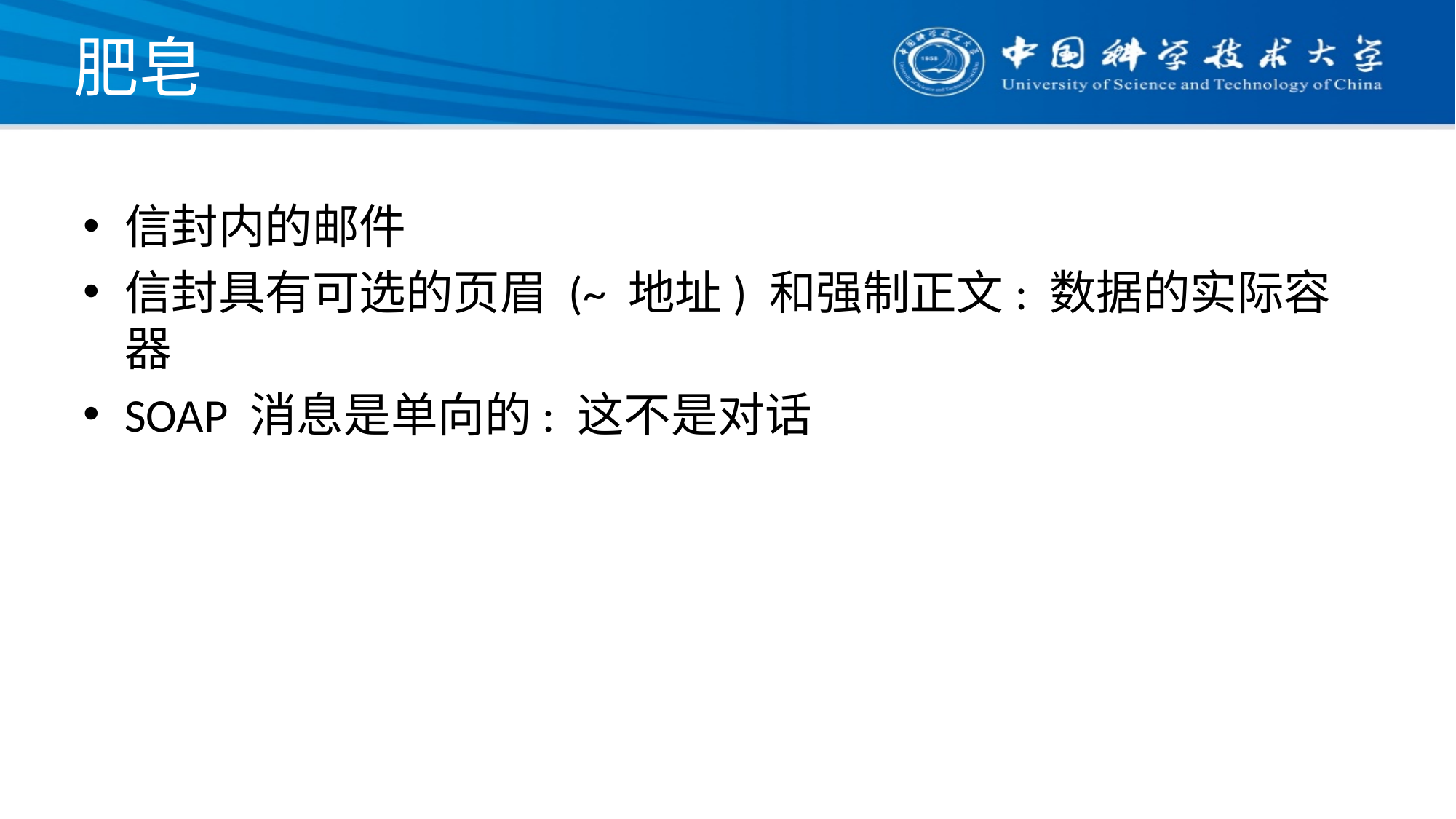

# 肥皂
信封内的邮件
信封具有可选的页眉 (~ 地址) 和强制正文: 数据的实际容器
SOAP 消息是单向的: 这不是对话